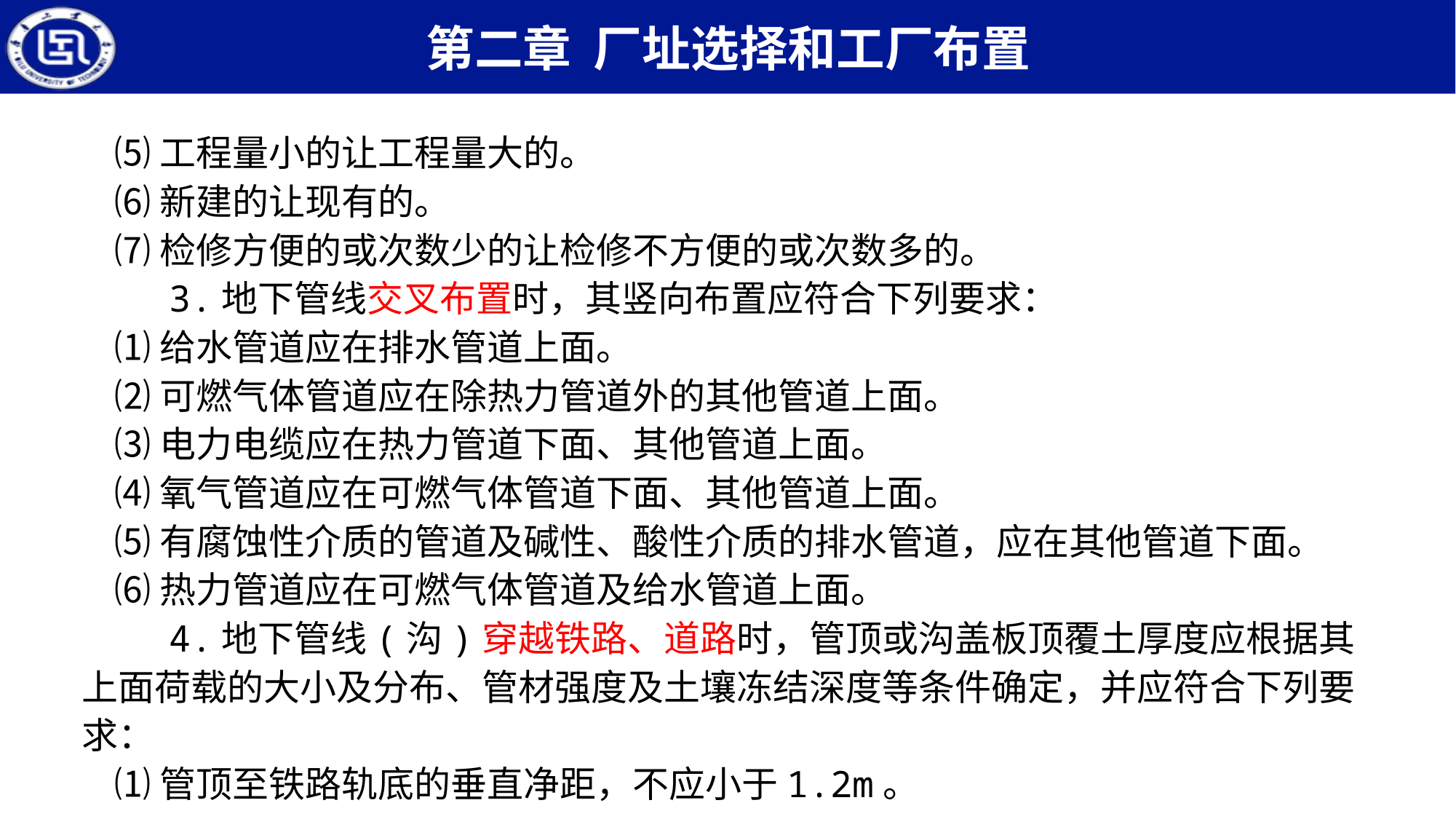

⑸工程量小的让工程量大的。
    ⑹新建的让现有的。
    ⑺检修方便的或次数少的让检修不方便的或次数多的。
    3.地下管线交叉布置时，其竖向布置应符合下列要求：
    ⑴给水管道应在排水管道上面。
    ⑵可燃气体管道应在除热力管道外的其他管道上面。
    ⑶电力电缆应在热力管道下面、其他管道上面。
    ⑷氧气管道应在可燃气体管道下面、其他管道上面。
    ⑸有腐蚀性介质的管道及碱性、酸性介质的排水管道，应在其他管道下面。
    ⑹热力管道应在可燃气体管道及给水管道上面。
    4.地下管线(沟)穿越铁路、道路时，管顶或沟盖板顶覆土厚度应根据其上面荷载的大小及分布、管材强度及土壤冻结深度等条件确定，并应符合下列要求：
    ⑴管顶至铁路轨底的垂直净距，不应小于1.2m。